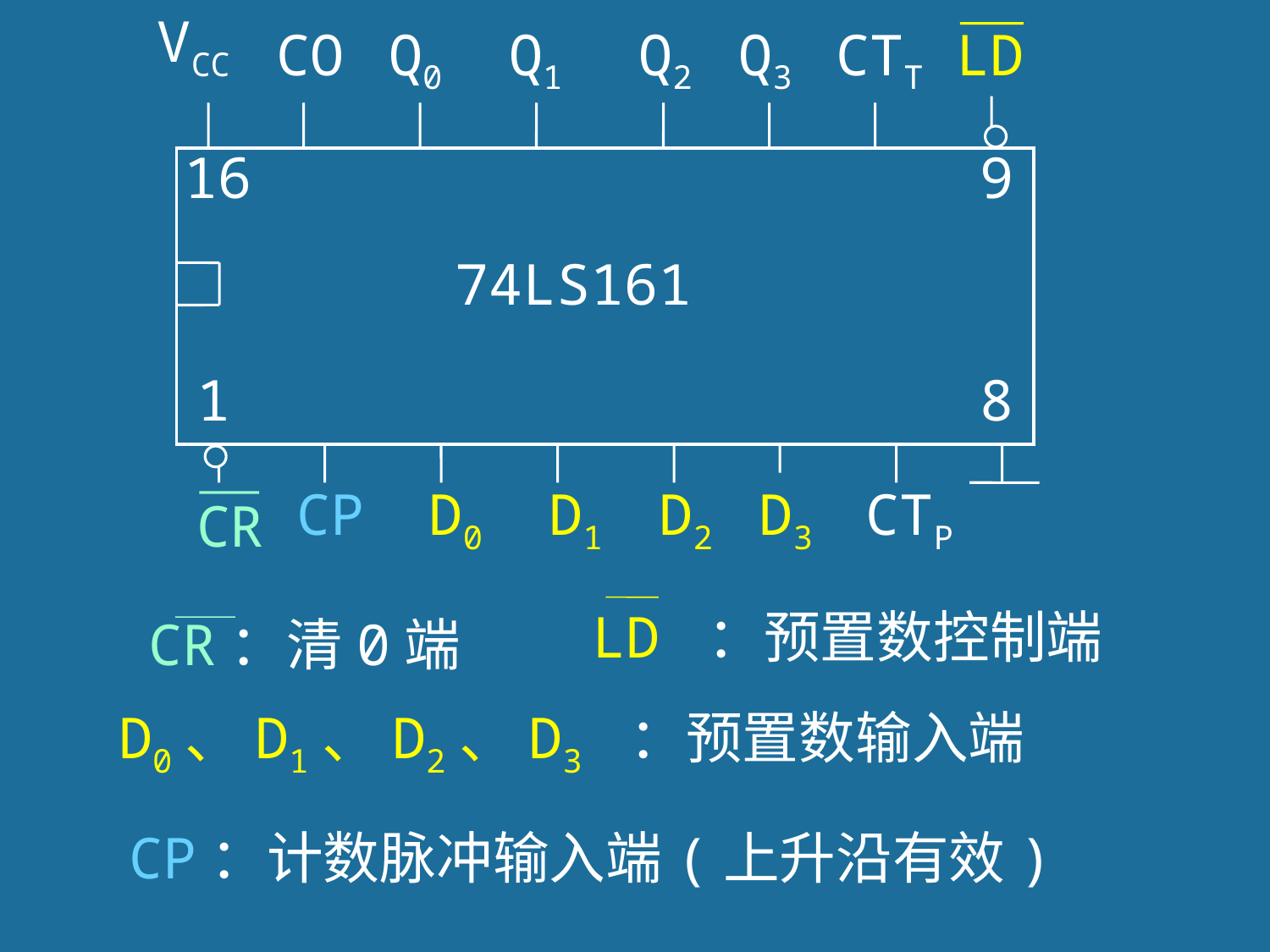

VCC
CO
Q0
Q1
Q2
Q3
CTT
LD

16
9

74LS161

1
8

CP
D0
D1
D2
D3
CTP

CR

LD ：预置数控制端

CR：清0端

D0、D1、D2、D3 ：预置数输入端
CP：计数脉冲输入端(上升沿有效)
138